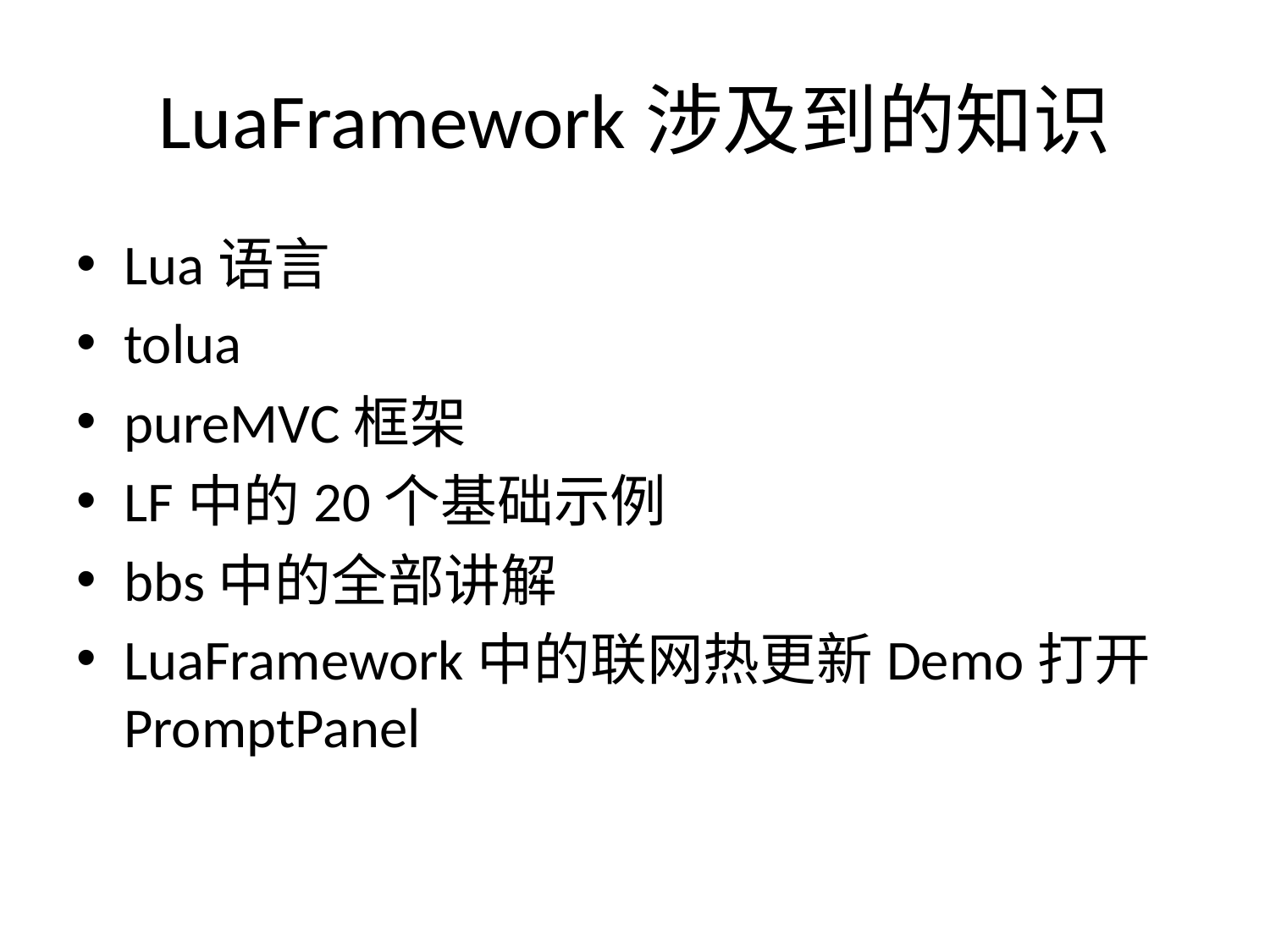

# LuaFramework涉及到的知识
Lua语言
tolua
pureMVC框架
LF中的20个基础示例
bbs中的全部讲解
LuaFramework中的联网热更新Demo打开PromptPanel